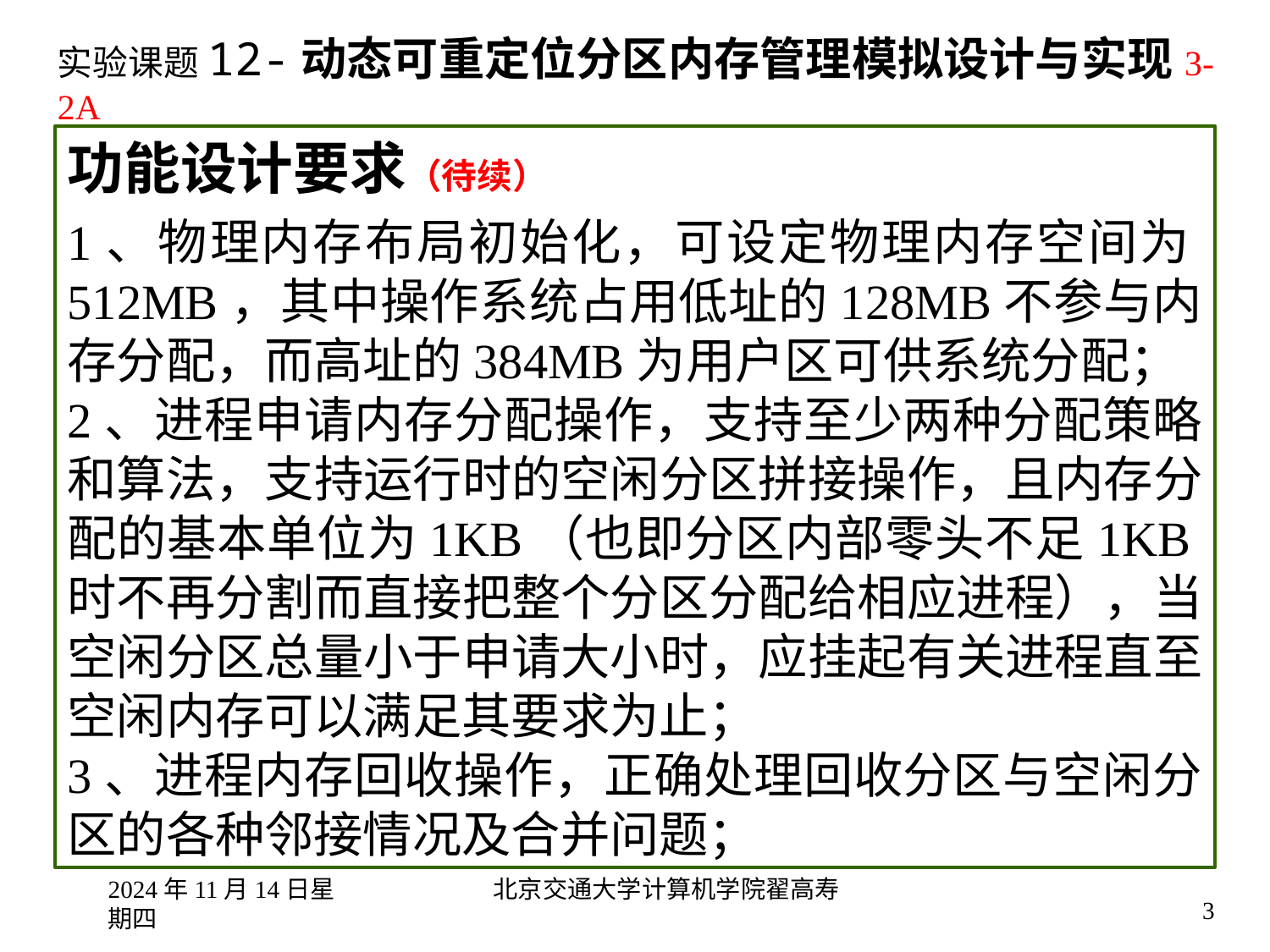

# 实验课题12-动态可重定位分区内存管理模拟设计与实现3-2A
功能设计要求（待续）
1、物理内存布局初始化，可设定物理内存空间为512MB，其中操作系统占用低址的128MB不参与内存分配，而高址的384MB为用户区可供系统分配；
2、进程申请内存分配操作，支持至少两种分配策略和算法，支持运行时的空闲分区拼接操作，且内存分配的基本单位为1KB（也即分区内部零头不足1KB时不再分割而直接把整个分区分配给相应进程），当空闲分区总量小于申请大小时，应挂起有关进程直至空闲内存可以满足其要求为止；
3、进程内存回收操作，正确处理回收分区与空闲分区的各种邻接情况及合并问题；
2024年11月14日星期四
北京交通大学计算机学院翟高寿
3